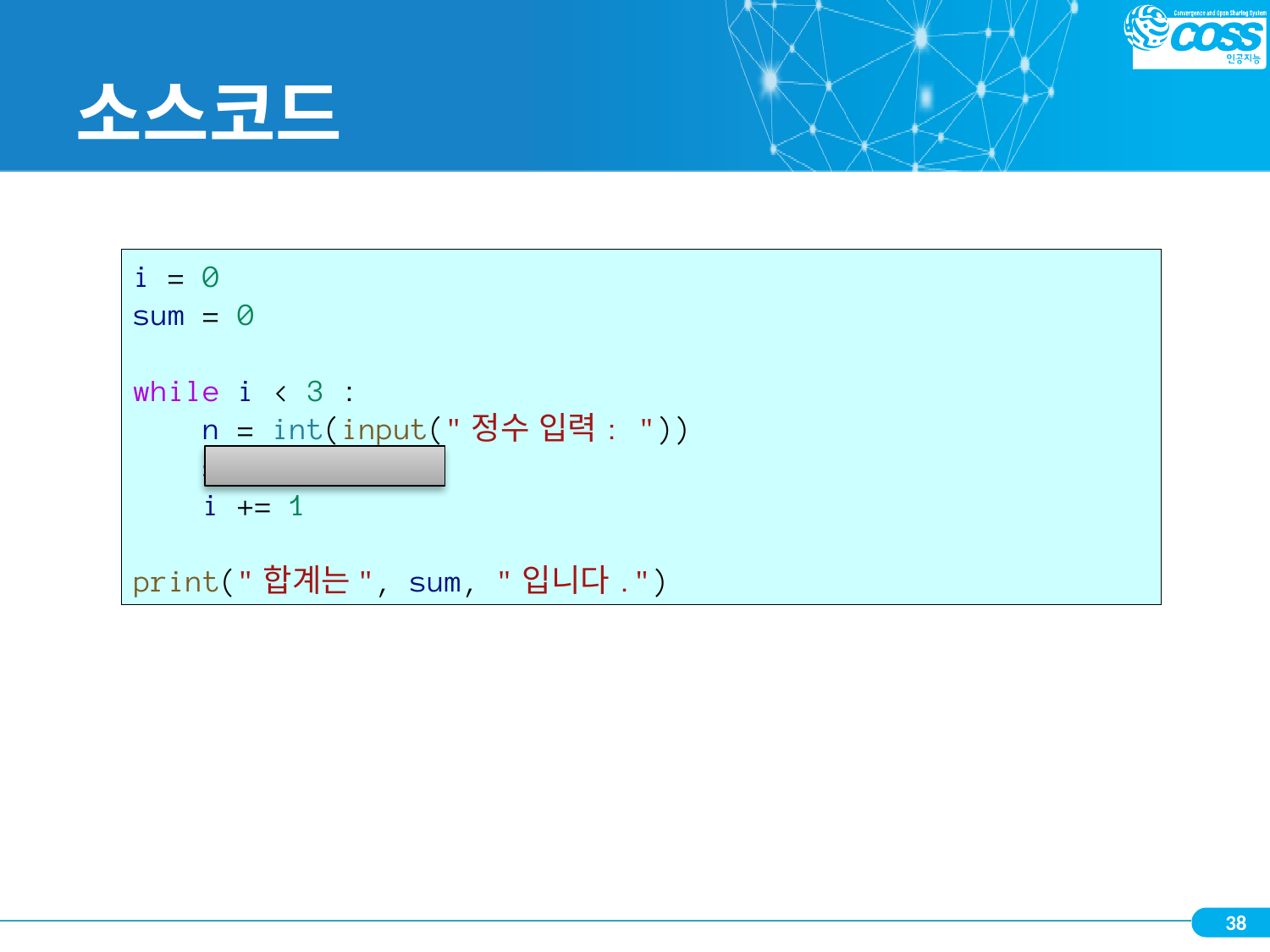

# 소스코드

i = 0
sum = 0
while i < 3 :
    n = int(input("정수 입력: "))
    sum = sum + n
    i += 1
print("합계는", sum, "입니다.")